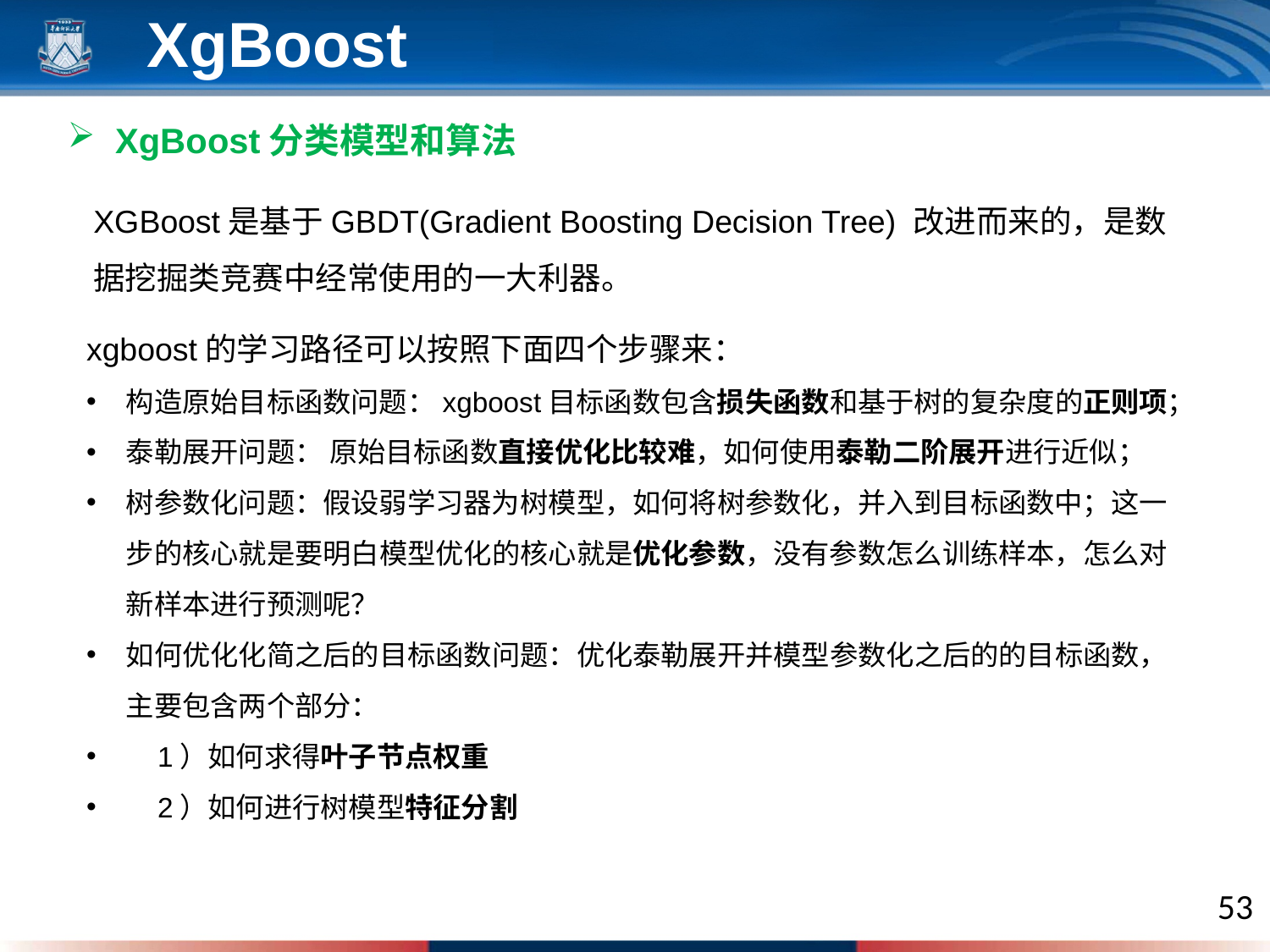

XgBoost
XgBoost分类模型和算法
XGBoost是基于GBDT(Gradient Boosting Decision Tree) 改进而来的，是数据挖掘类竞赛中经常使用的一大利器。
xgboost的学习路径可以按照下面四个步骤来：
构造原始目标函数问题：xgboost目标函数包含损失函数和基于树的复杂度的正则项；
泰勒展开问题： 原始目标函数直接优化比较难，如何使用泰勒二阶展开进行近似；
树参数化问题：假设弱学习器为树模型，如何将树参数化，并入到目标函数中；这一步的核心就是要明白模型优化的核心就是优化参数，没有参数怎么训练样本，怎么对新样本进行预测呢？
如何优化化简之后的目标函数问题：优化泰勒展开并模型参数化之后的的目标函数，主要包含两个部分：     1）如何求得叶子节点权重    2）如何进行树模型特征分割